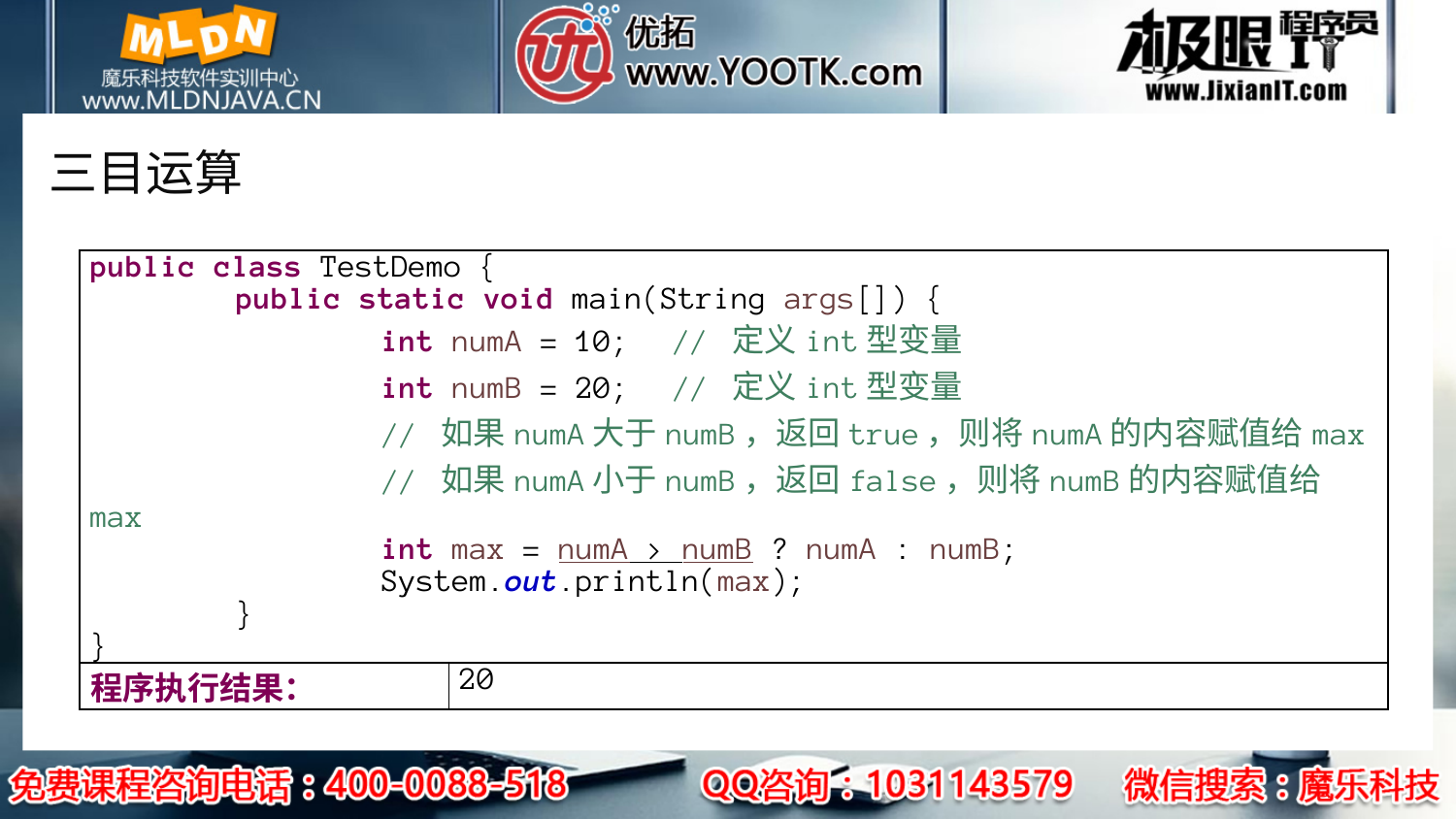

# 三目运算
| public class TestDemo { public static void main(String args[]) { int numA = 10; // 定义int型变量 int numB = 20; // 定义int型变量 // 如果numA大于numB，返回true，则将numA的内容赋值给max // 如果numA小于numB，返回false，则将numB的内容赋值给max int max = numA > numB ? numA : numB; System.out.println(max); } } |  |
| --- | --- |
| 程序执行结果： | 20 |